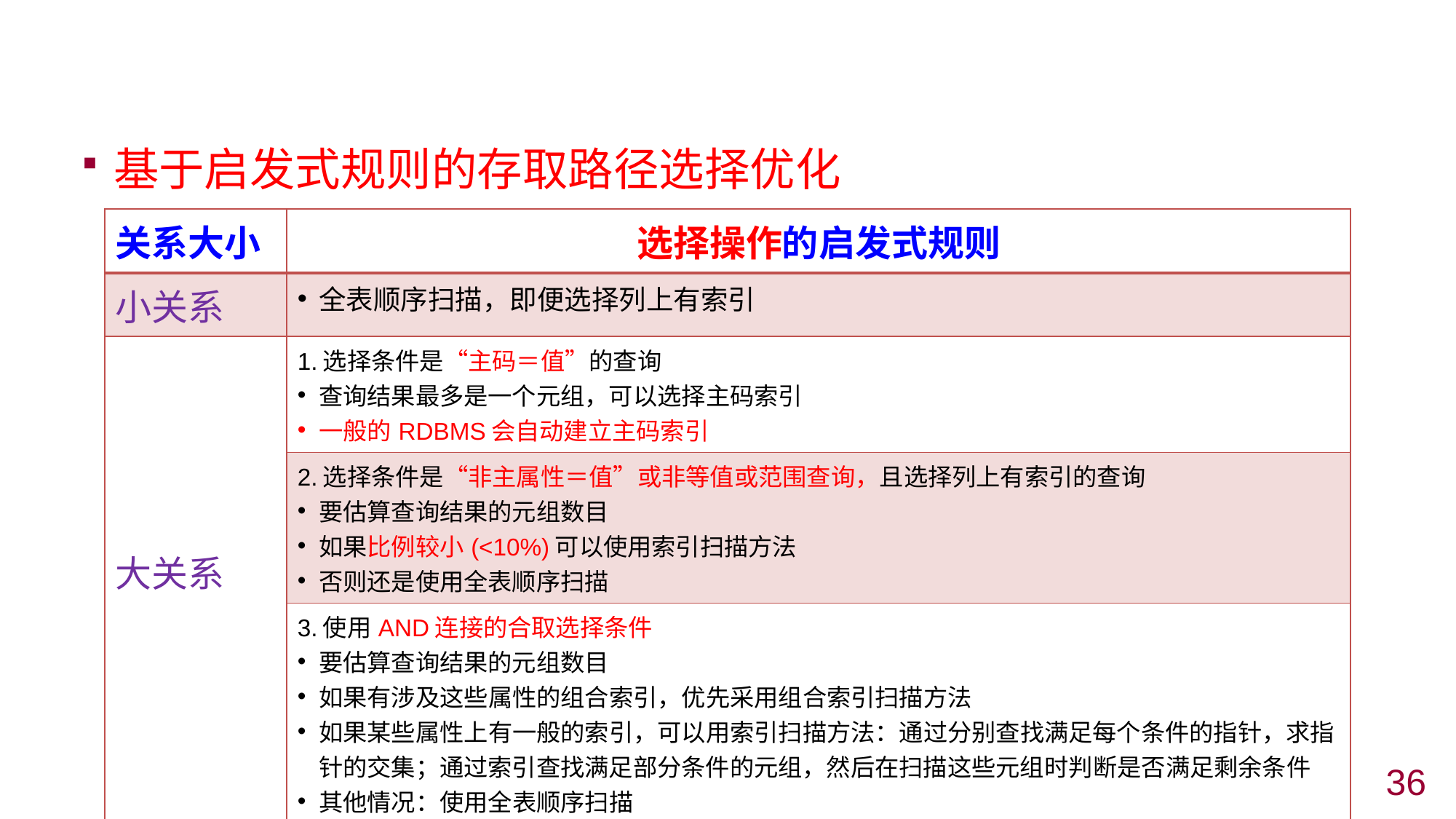

#
基于启发式规则的存取路径选择优化

| 关系大小 | 选择操作的启发式规则 |
| --- | --- |
| 小关系 | 全表顺序扫描，即便选择列上有索引 |
| 大关系 | 1.选择条件是“主码＝值”的查询 查询结果最多是一个元组，可以选择主码索引 一般的RDBMS会自动建立主码索引 |
|  | 2.选择条件是“非主属性＝值”或非等值或范围查询，且选择列上有索引的查询 要估算查询结果的元组数目 如果比例较小(<10%)可以使用索引扫描方法 否则还是使用全表顺序扫描 |
|  | 3.使用AND连接的合取选择条件 要估算查询结果的元组数目 如果有涉及这些属性的组合索引，优先采用组合索引扫描方法 如果某些属性上有一般的索引，可以用索引扫描方法：通过分别查找满足每个条件的指针，求指针的交集；通过索引查找满足部分条件的元组，然后在扫描这些元组时判断是否满足剩余条件 其他情况：使用全表顺序扫描 |
|  | 4.使用OR连接的析取选择条件 一般使用全表顺序扫描 |
36